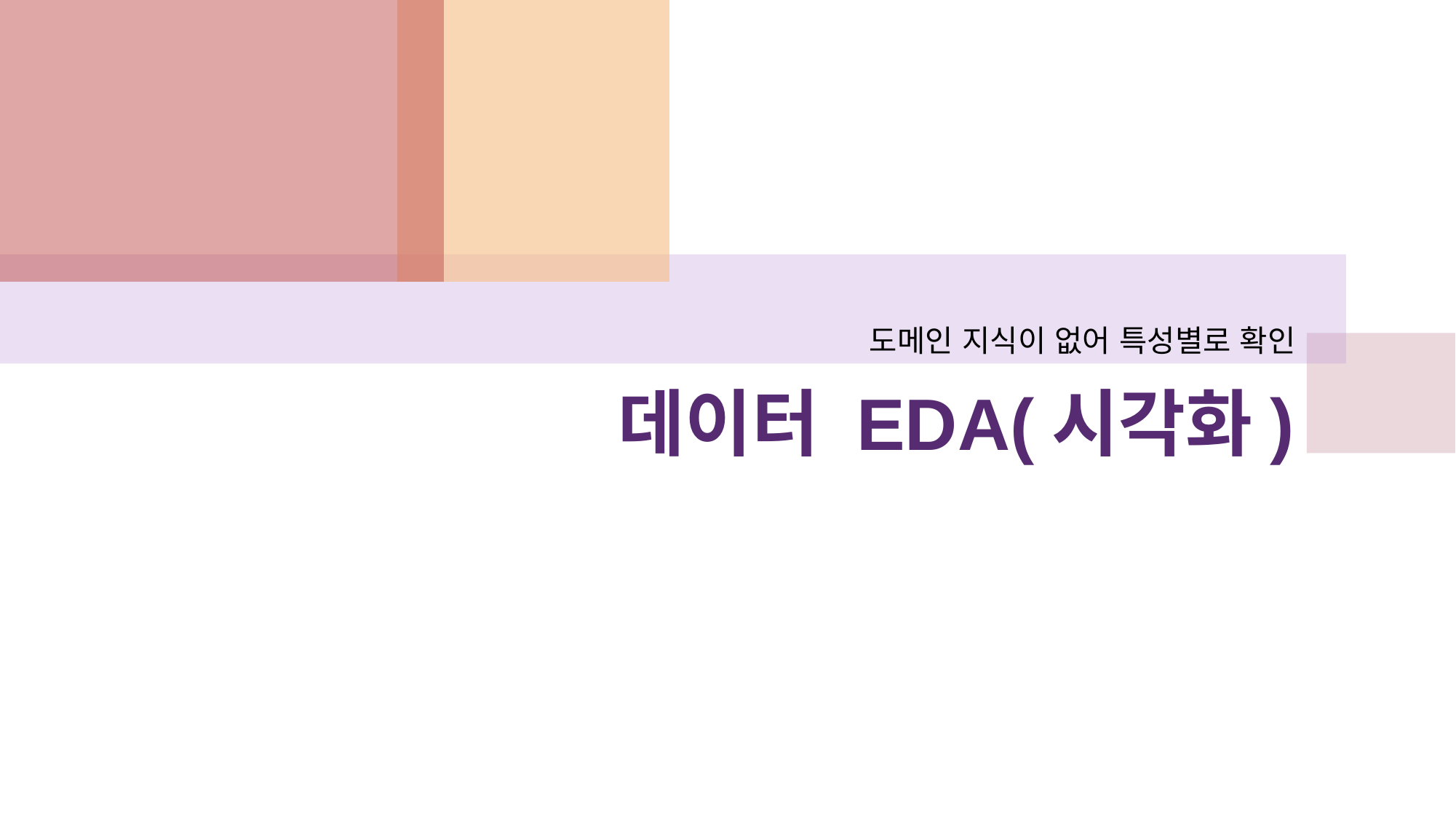

도메인 지식이 없어 특성별로 확인
# 데이터 EDA(시각화)